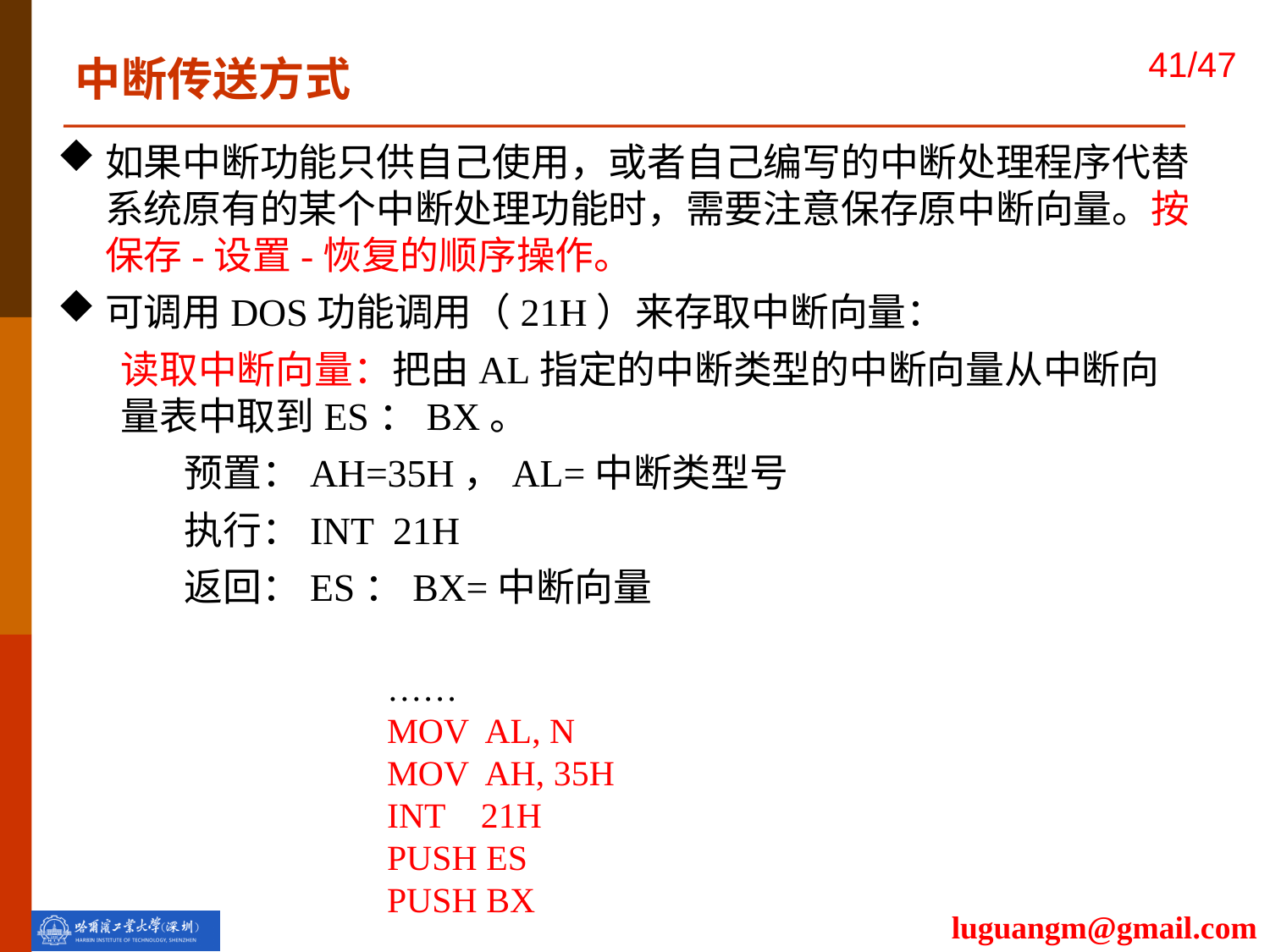

中断传送方式
如果中断功能只供自己使用，或者自己编写的中断处理程序代替系统原有的某个中断处理功能时，需要注意保存原中断向量。按保存-设置-恢复的顺序操作。
可调用DOS功能调用（21H）来存取中断向量：
读取中断向量：把由AL指定的中断类型的中断向量从中断向量表中取到ES：BX。
预置：AH=35H，AL=中断类型号
执行：INT  21H
返回：ES：BX=中断向量

……
MOV  AL, N
MOV  AH, 35H
INT    21H
PUSH ES
PUSH BX